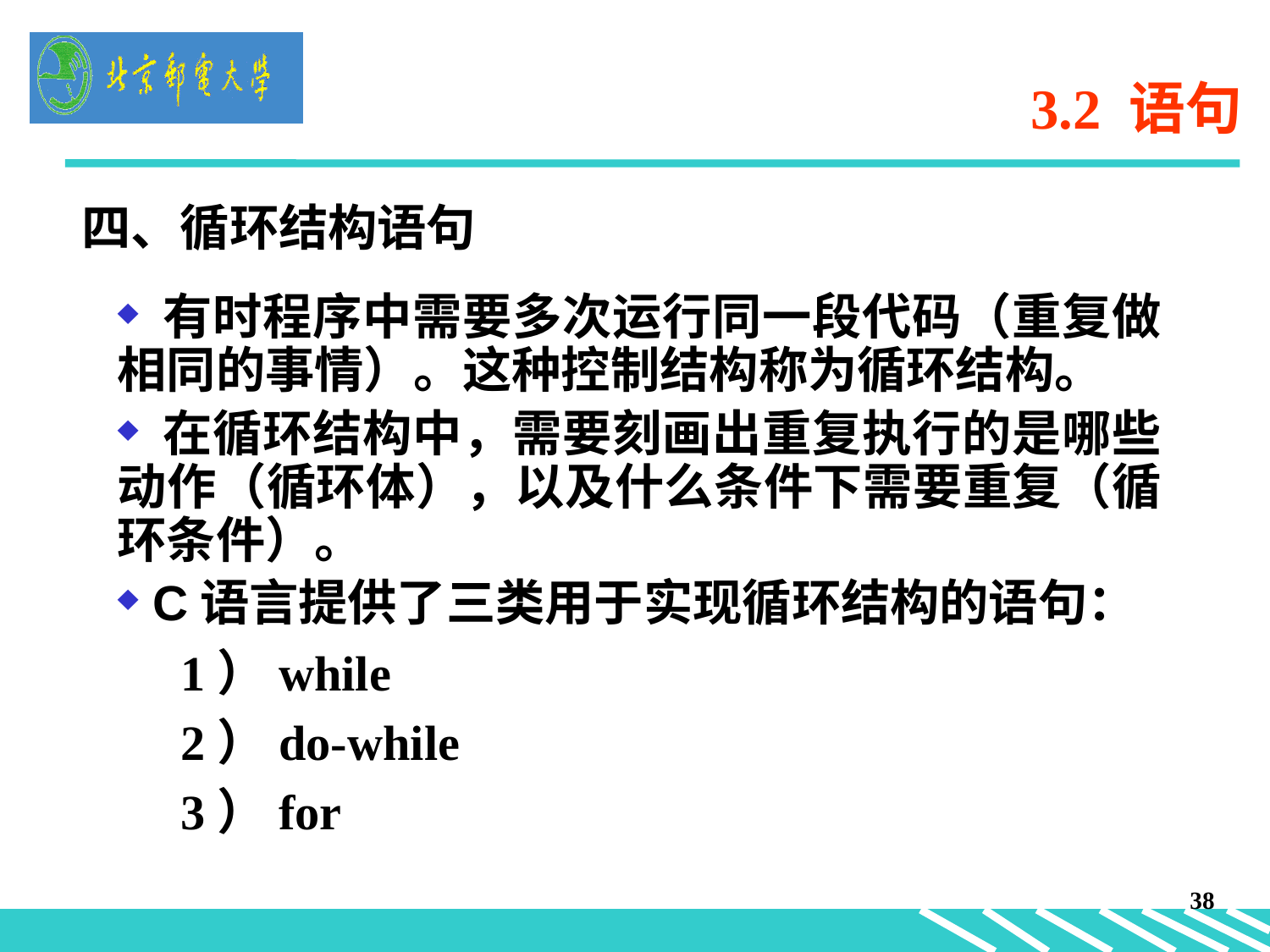

# 3.2 语句
四、循环结构语句
 有时程序中需要多次运行同一段代码（重复做相同的事情）。这种控制结构称为循环结构。
 在循环结构中，需要刻画出重复执行的是哪些动作（循环体），以及什么条件下需要重复（循环条件）。
 C语言提供了三类用于实现循环结构的语句：
1）while
2）do-while
3）for

38